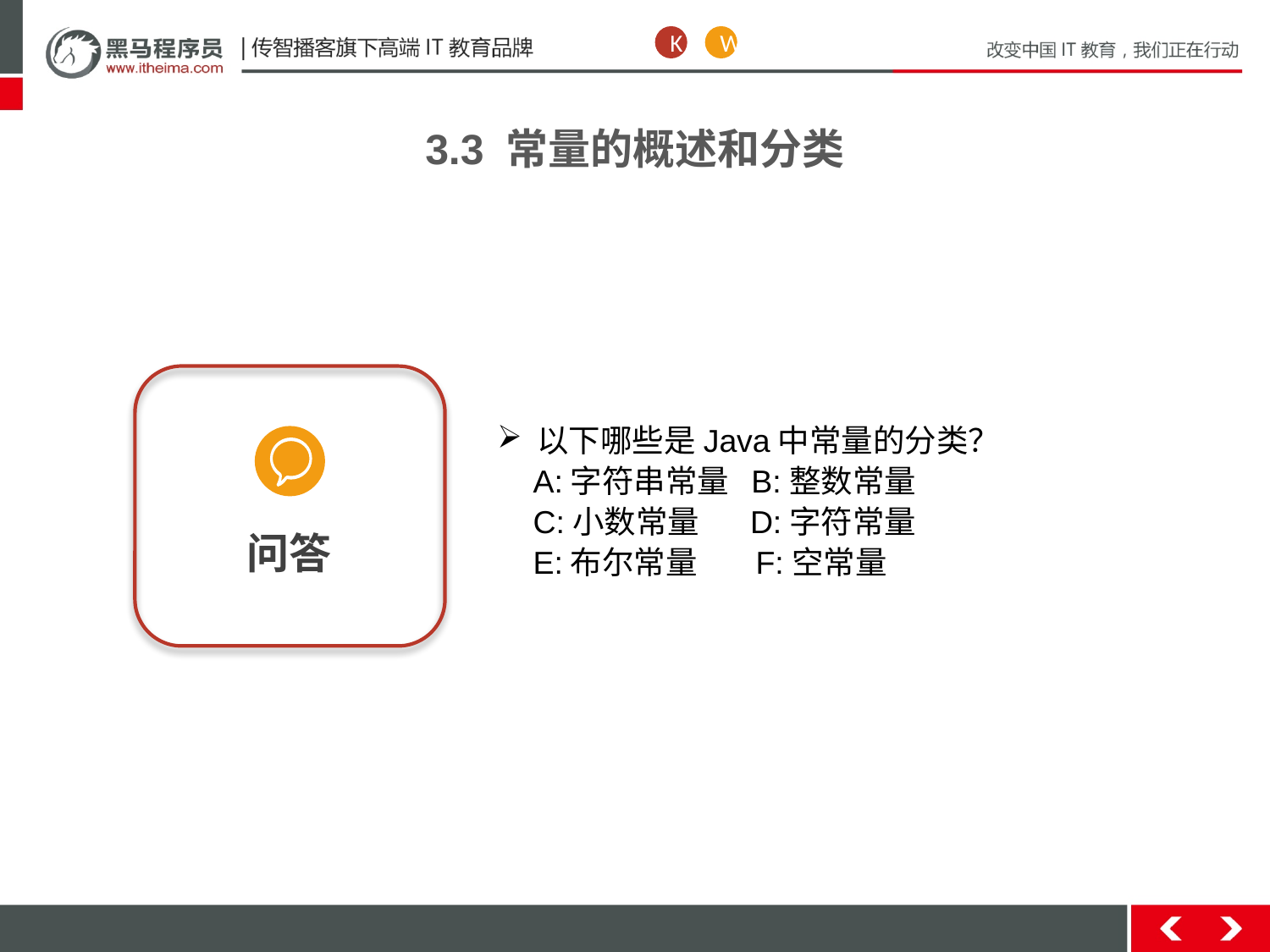

K
W
3.3 常量的概述和分类

问答
以下哪些是Java中常量的分类？
    A:字符串常量	B:整数常量
    C:小数常量      D:字符常量
    E:布尔常量       F:空常量